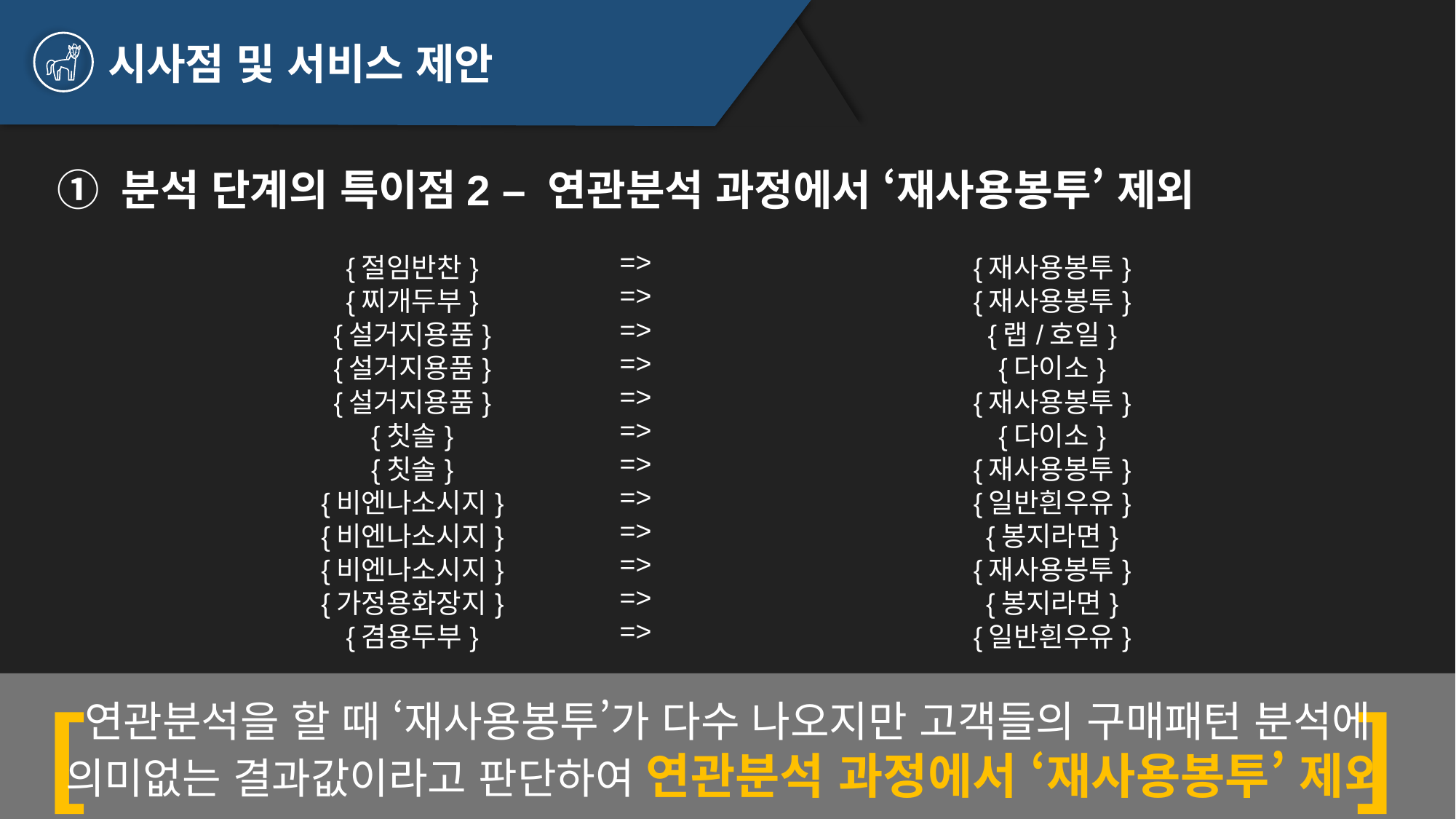

시사점 및 서비스 제안
① 분석 단계의 특이점2 – 연관분석 과정에서 ‘재사용봉투’ 제외
| {절임반찬} | => | {재사용봉투} |
| --- | --- | --- |
| {찌개두부} | => | {재사용봉투} |
| {설거지용품} | => | {랩/호일} |
| {설거지용품} | => | {다이소} |
| {설거지용품} | => | {재사용봉투} |
| {칫솔} | => | {다이소} |
| {칫솔} | => | {재사용봉투} |
| {비엔나소시지} | => | {일반흰우유} |
| {비엔나소시지} | => | {봉지라면} |
| {비엔나소시지} | => | {재사용봉투} |
| {가정용화장지} | => | {봉지라면} |
| {겸용두부} | => | {일반흰우유} |
|  |  |  |

[                                          ]
연관분석을 할 때 ‘재사용봉투’가 다수 나오지만 고객들의 구매패턴 분석에
의미없는 결과값이라고 판단하여 연관분석 과정에서 ‘재사용봉투’ 제외